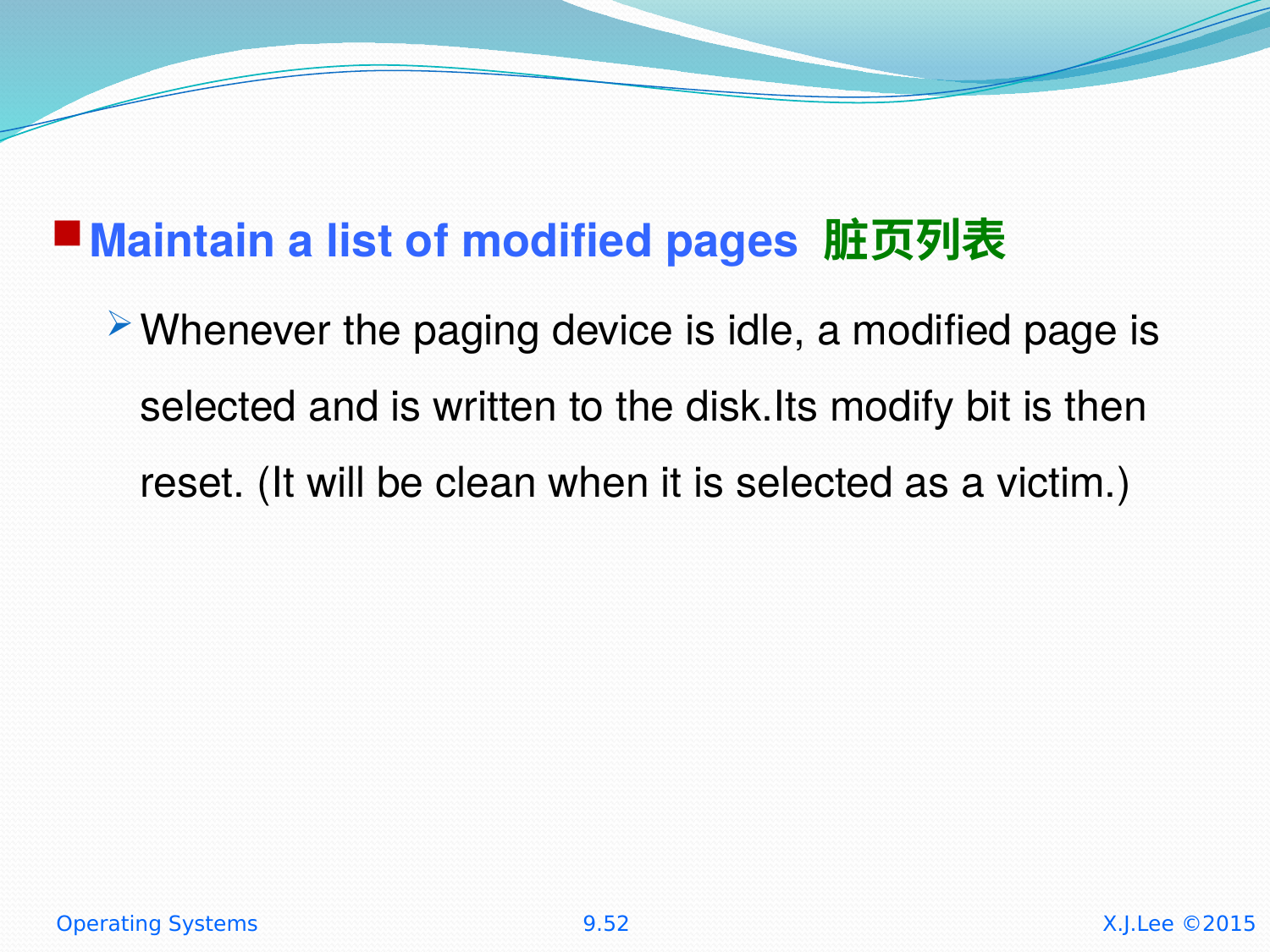

Maintain a list of modified pages 脏页列表
Whenever the paging device is idle, a modified page is selected and is written to the disk.Its modify bit is then reset. (It will be clean when it is selected as a victim.)
Operating Systems
9.52
X.J.Lee ©2015